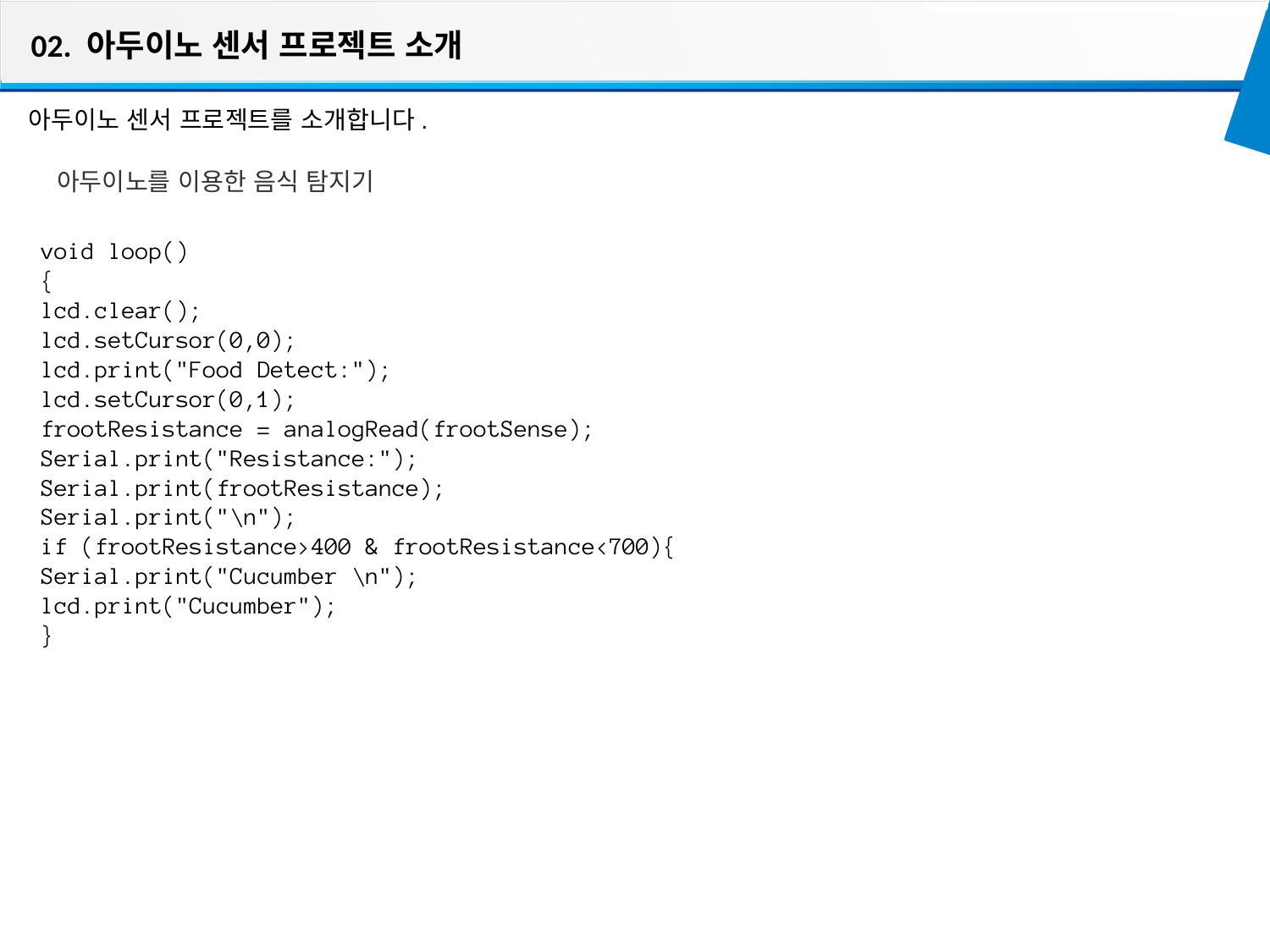

02. 아두이노 센서 프로젝트 소개

아두이노 센서 프로젝트를 소개합니다.
아두이노를 이용한 음식 탐지기
void loop()
{
lcd.clear();
lcd.setCursor(0,0);
lcd.print("Food Detect:");
lcd.setCursor(0,1);
frootResistance = analogRead(frootSense);
Serial.print("Resistance:");
Serial.print(frootResistance);
Serial.print("\n");
if (frootResistance>400 & frootResistance<700){
Serial.print("Cucumber \n");
lcd.print("Cucumber");
}